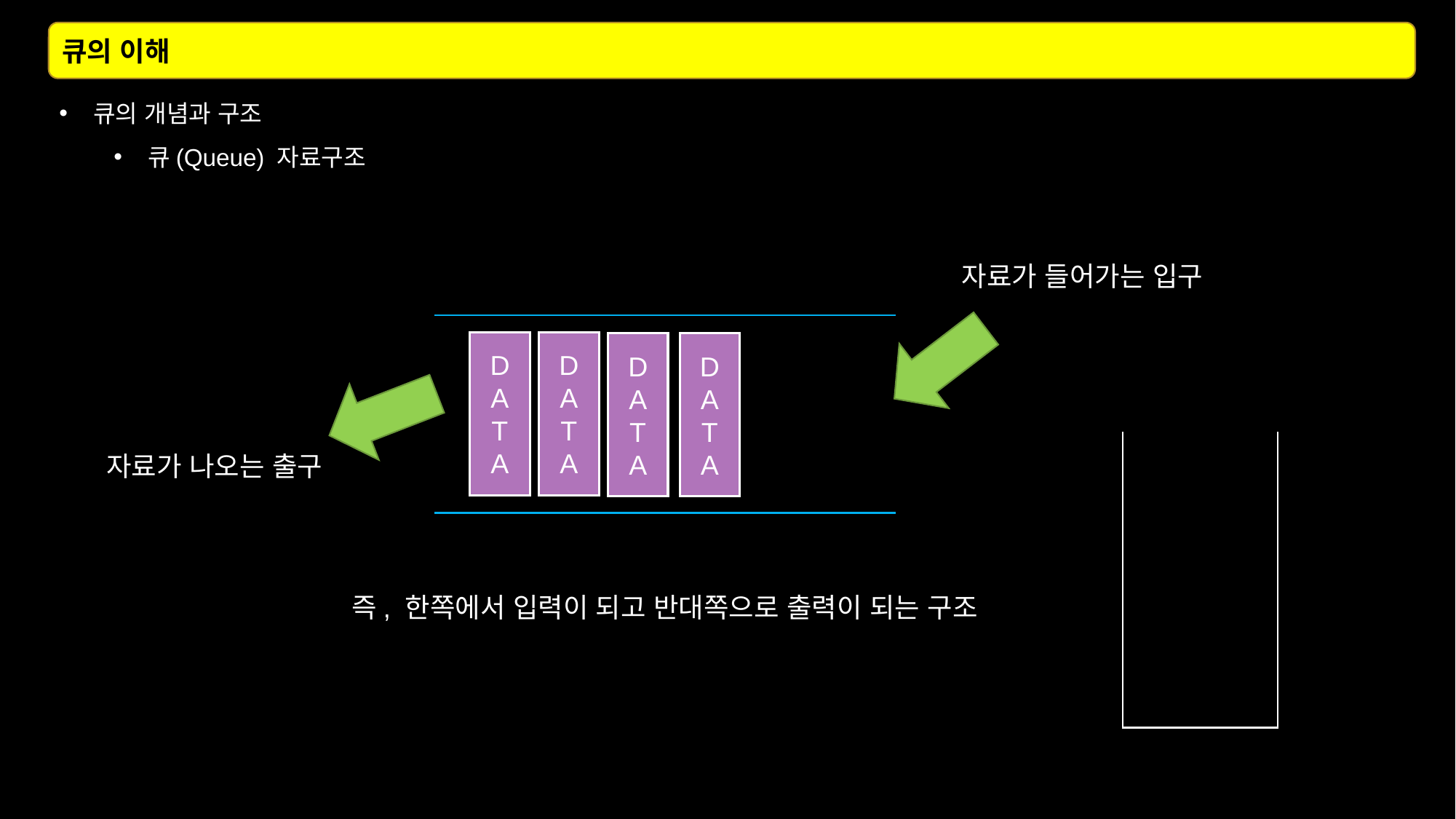

큐의 이해
큐의 개념과 구조
큐(Queue) 자료구조
자료가 들어가는 입구

D
A
T
A
D
A
T
A
D
A
T
A
D
A
T
A

자료가 나오는 출구
즉, 한쪽에서 입력이 되고 반대쪽으로 출력이 되는 구조